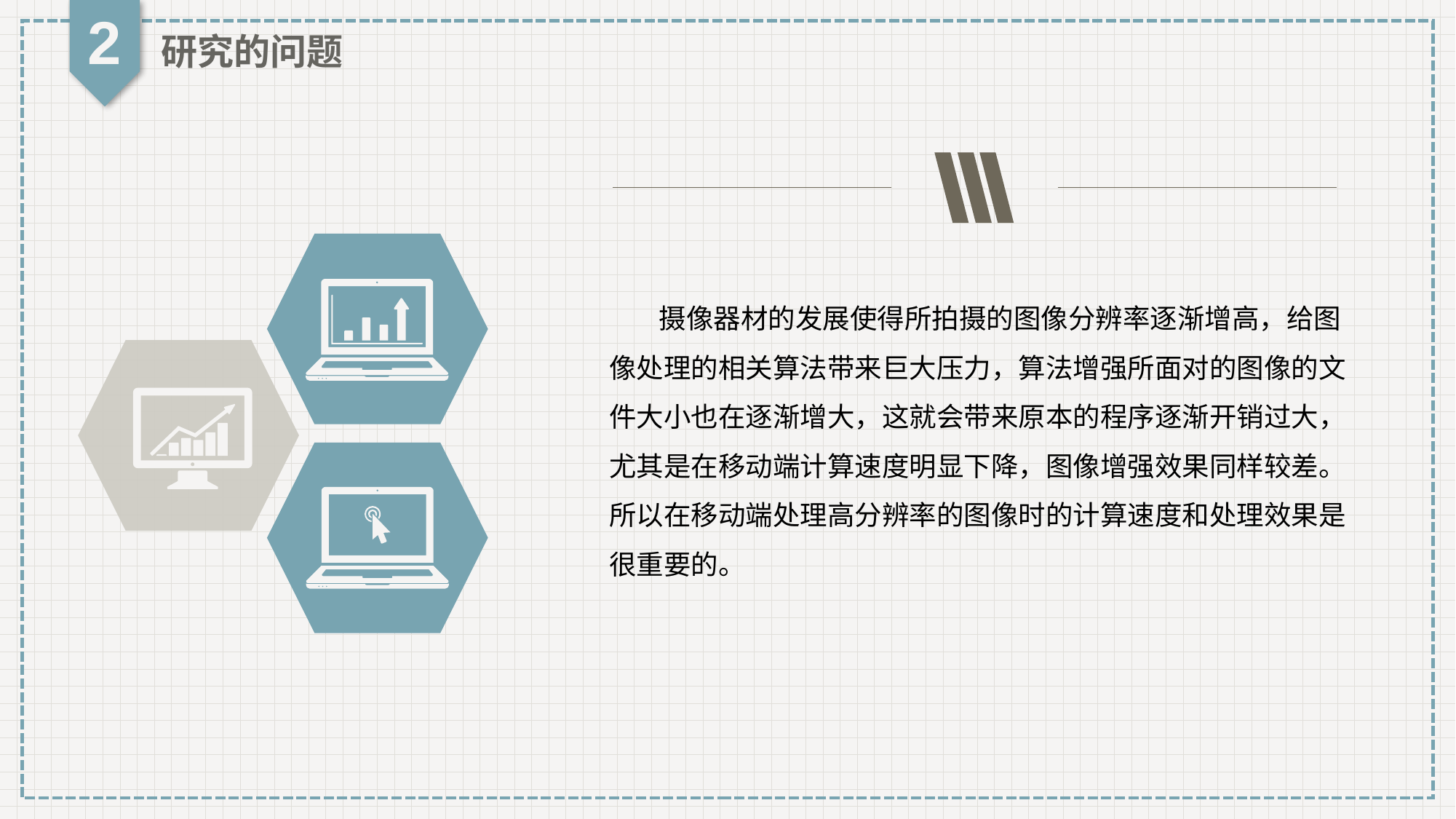

2
研究的问题

       摄像器材的发展使得所拍摄的图像分辨率逐渐增高，给图像处理的相关算法带来巨大压力，算法增强所面对的图像的文件大小也在逐渐增大，这就会带来原本的程序逐渐开销过大，尤其是在移动端计算速度明显下降，图像增强效果同样较差。所以在移动端处理高分辨率的图像时的计算速度和处理效果是很重要的。